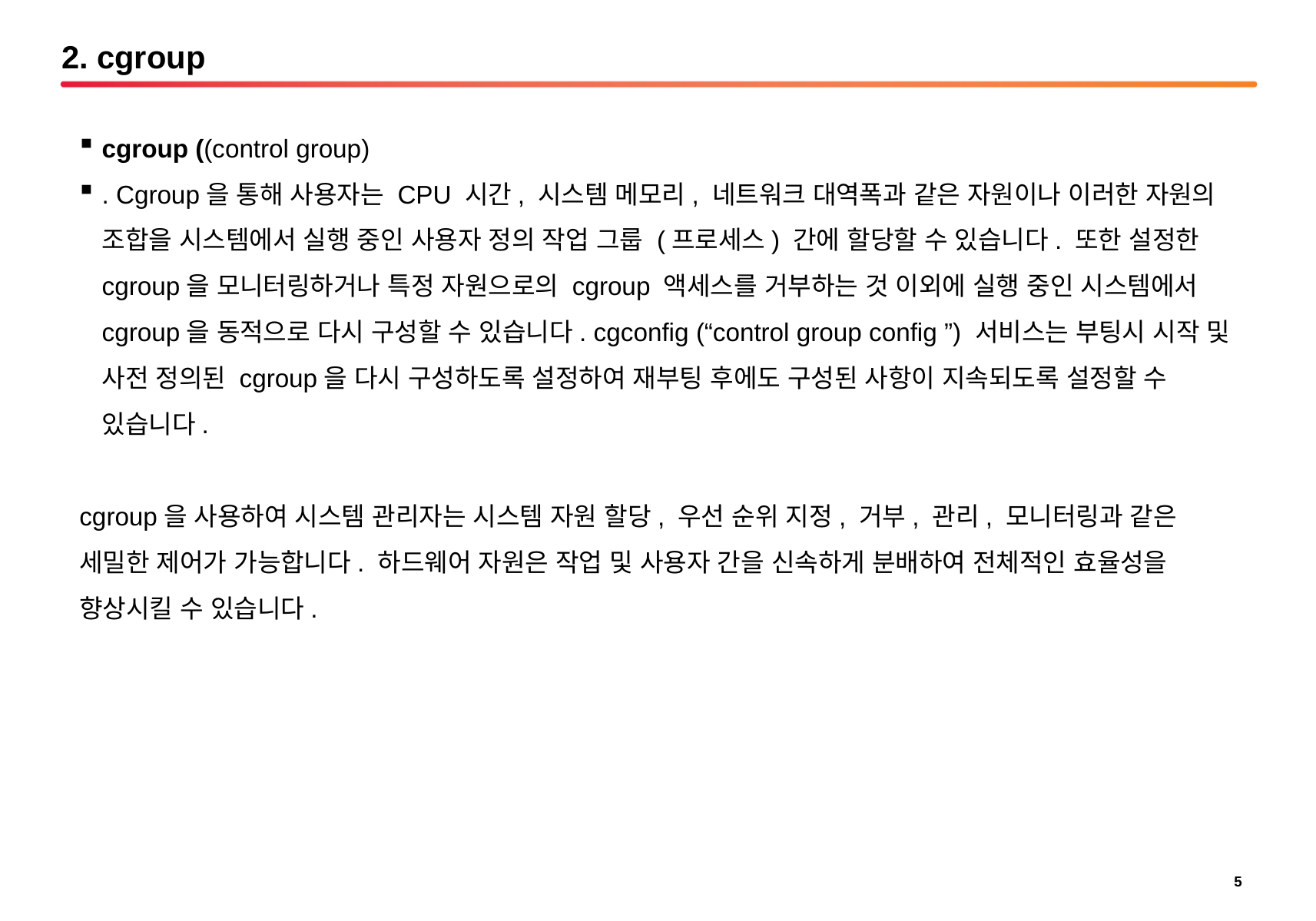

# 2. cgroup
cgroup ((control group)
. Cgroup을 통해 사용자는 CPU 시간, 시스템 메모리, 네트워크 대역폭과 같은 자원이나 이러한 자원의 조합을 시스템에서 실행 중인 사용자 정의 작업 그룹 (프로세스) 간에 할당할 수 있습니다. 또한 설정한 cgroup을 모니터링하거나 특정 자원으로의 cgroup 액세스를 거부하는 것 이외에 실행 중인 시스템에서 cgroup을 동적으로 다시 구성할 수 있습니다. cgconfig (“control group config ”) 서비스는 부팅시 시작 및 사전 정의된 cgroup을 다시 구성하도록 설정하여 재부팅 후에도 구성된 사항이 지속되도록 설정할 수 있습니다.

cgroup을 사용하여 시스템 관리자는 시스템 자원 할당, 우선 순위 지정, 거부, 관리, 모니터링과 같은 세밀한 제어가 가능합니다. 하드웨어 자원은 작업 및 사용자 간을 신속하게 분배하여 전체적인 효율성을 향상시킬 수 있습니다.